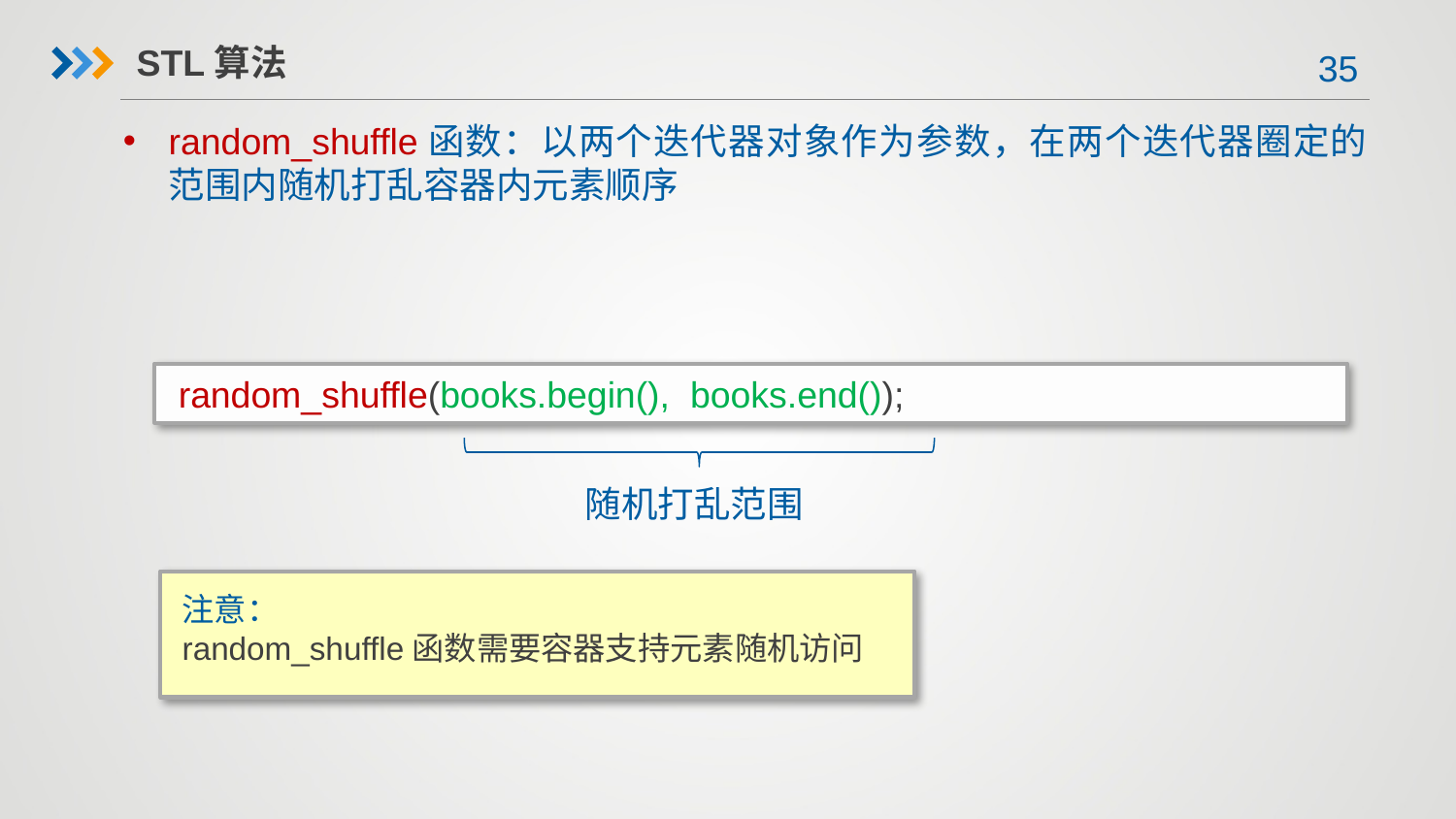

STL算法
random_shuffle函数：以两个迭代器对象作为参数，在两个迭代器圈定的范围内随机打乱容器内元素顺序

random_shuffle(books.begin(),  books.end());
随机打乱范围

注意：
random_shuffle函数需要容器支持元素随机访问